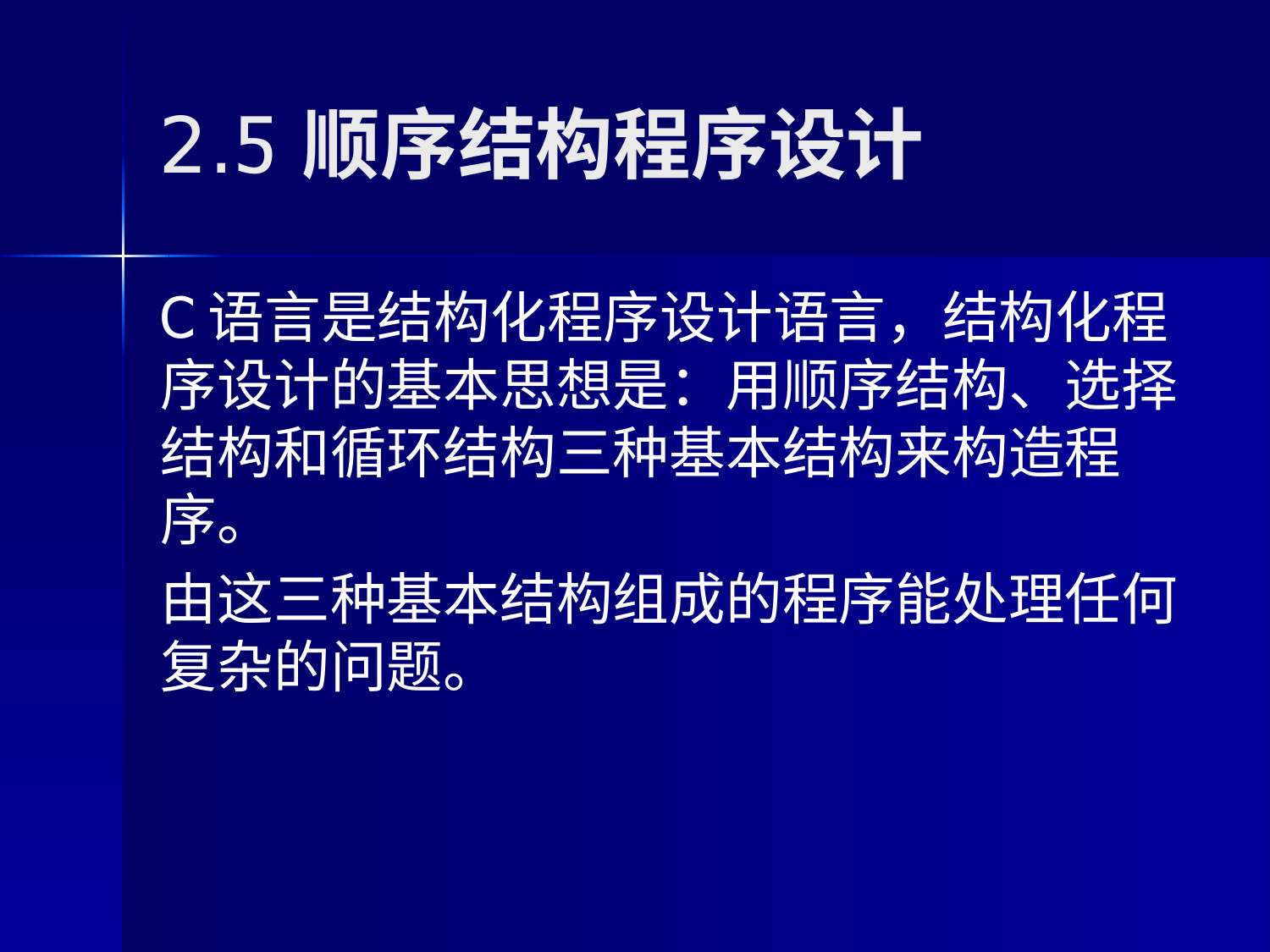

# 2.5顺序结构程序设计
C语言是结构化程序设计语言，结构化程序设计的基本思想是：用顺序结构、选择结构和循环结构三种基本结构来构造程序。
由这三种基本结构组成的程序能处理任何复杂的问题。